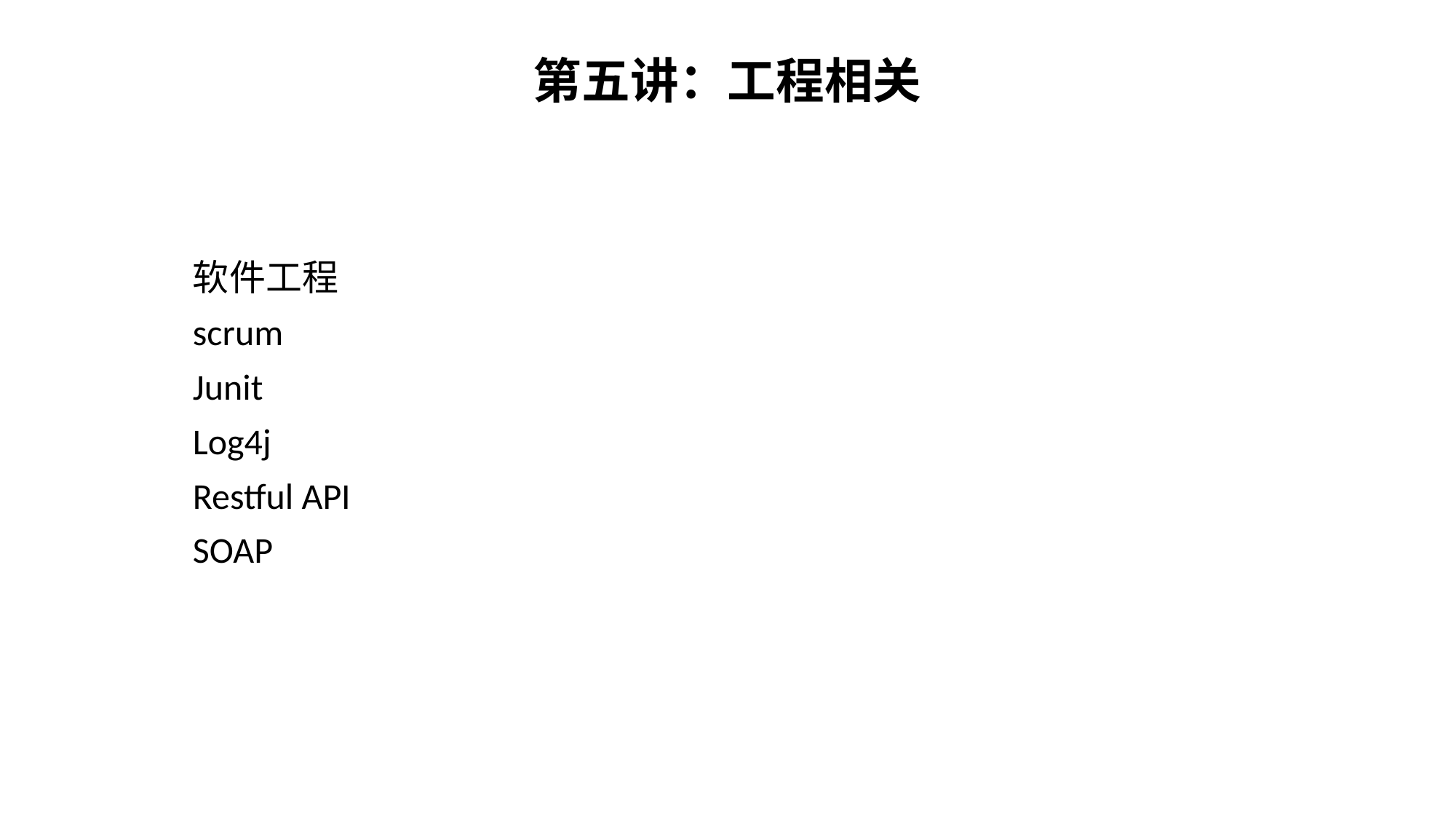

第五讲：工程相关

软件工程
scrum
Junit
Log4j
Restful API
SOAP